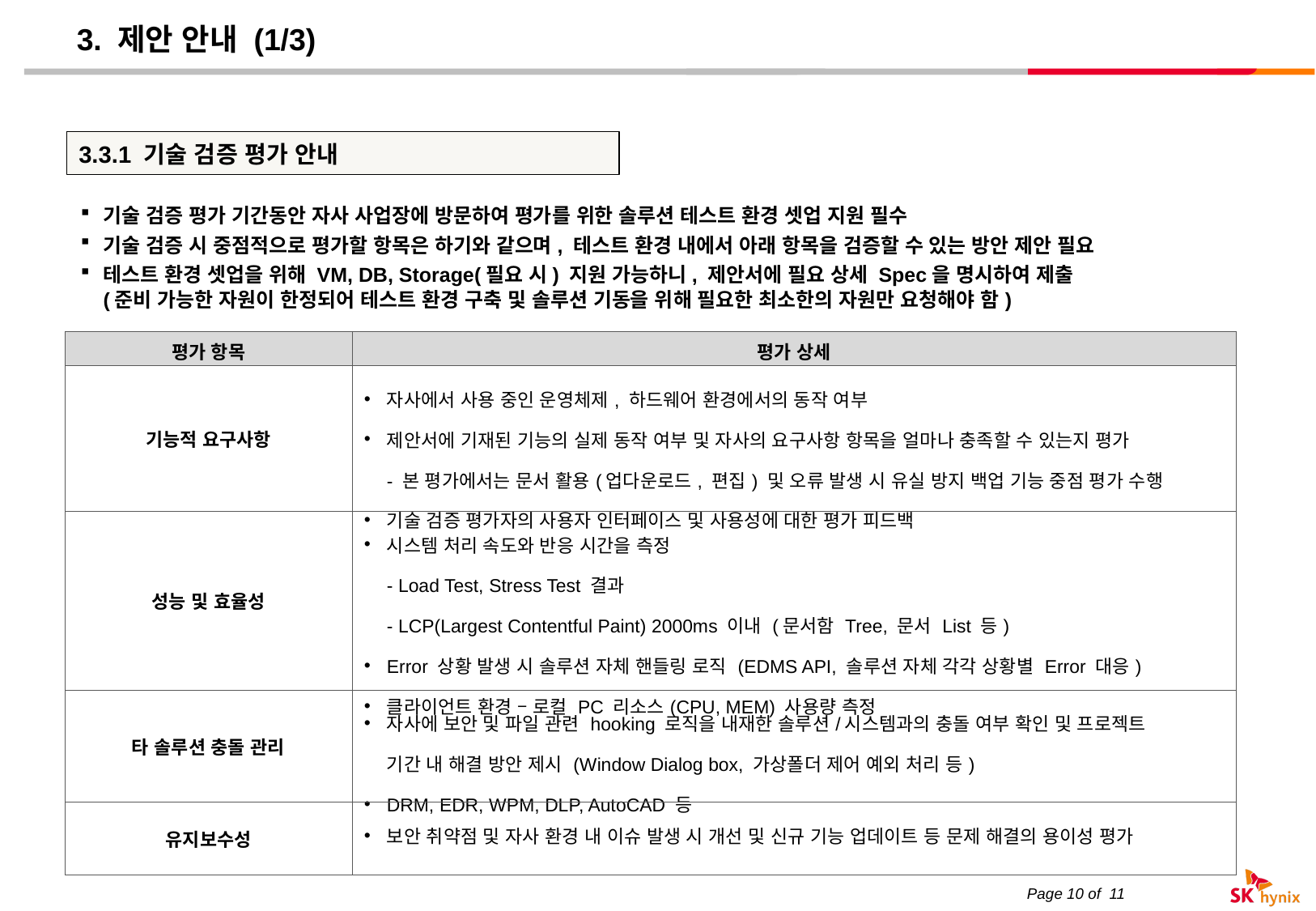

# 3. 제안 안내 (1/3)
3.3.1 기술 검증 평가 안내
기술 검증 평가 기간동안 자사 사업장에 방문하여 평가를 위한 솔루션 테스트 환경 셋업 지원 필수
기술 검증 시 중점적으로 평가할 항목은 하기와 같으며, 테스트 환경 내에서 아래 항목을 검증할 수 있는 방안 제안 필요
테스트 환경 셋업을 위해 VM, DB, Storage(필요 시) 지원 가능하니, 제안서에 필요 상세 Spec을 명시하여 제출
(준비 가능한 자원이 한정되어 테스트 환경 구축 및 솔루션 기동을 위해 필요한 최소한의 자원만 요청해야 함)
| 평가 항목 | 평가 상세 |
| --- | --- |
| 기능적 요구사항 | 자사에서 사용 중인 운영체제, 하드웨어 환경에서의 동작 여부 제안서에 기재된 기능의 실제 동작 여부 및 자사의 요구사항 항목을 얼마나 충족할 수 있는지 평가 - 본 평가에서는 문서 활용(업다운로드, 편집) 및 오류 발생 시 유실 방지 백업 기능 중점 평가 수행 기술 검증 평가자의 사용자 인터페이스 및 사용성에 대한 평가 피드백 |
| 성능 및 효율성 | 시스템 처리 속도와 반응 시간을 측정 - Load Test, Stress Test 결과 - LCP(Largest Contentful Paint) 2000ms 이내 (문서함 Tree, 문서 List 등) Error 상황 발생 시 솔루션 자체 핸들링 로직 (EDMS API, 솔루션 자체 각각 상황별 Error 대응) 클라이언트 환경 – 로컬 PC 리소스(CPU, MEM) 사용량 측정 |
| 타 솔루션 충돌 관리 | 자사에 보안 및 파일 관련 hooking 로직을 내재한 솔루션/시스템과의 충돌 여부 확인 및 프로젝트 기간 내 해결 방안 제시 (Window Dialog box, 가상폴더 제어 예외 처리 등) DRM, EDR, WPM, DLP, AutoCAD 등 |
| 유지보수성 | 보안 취약점 및 자사 환경 내 이슈 발생 시 개선 및 신규 기능 업데이트 등 문제 해결의 용이성 평가 |